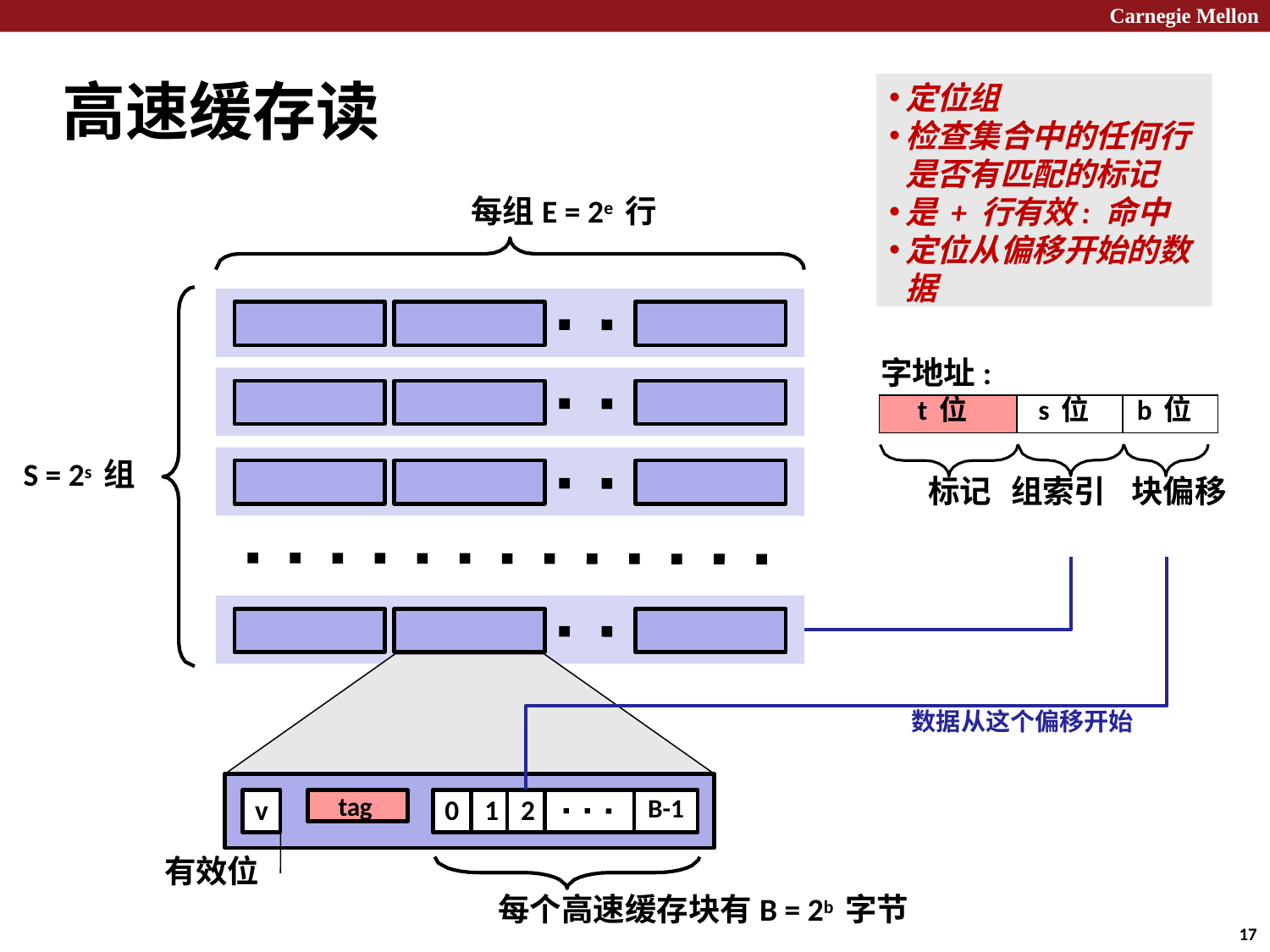

Carnegie Mellon
# 高速缓存读
定位组
检查集合中的任何行是否有匹配的标记
是 + 行有效: 命中
定位从偏移开始的数据
每组E = 2e 行

字地址:

| t 位 | s 位 | b 位 |
| --- | --- | --- |

S = 2s 组

组索引
块偏移
标记

数据从这个偏移开始

tag

B-1
v
0	1	2

有效位
		          每个高速缓存块有B = 2b 字节

17